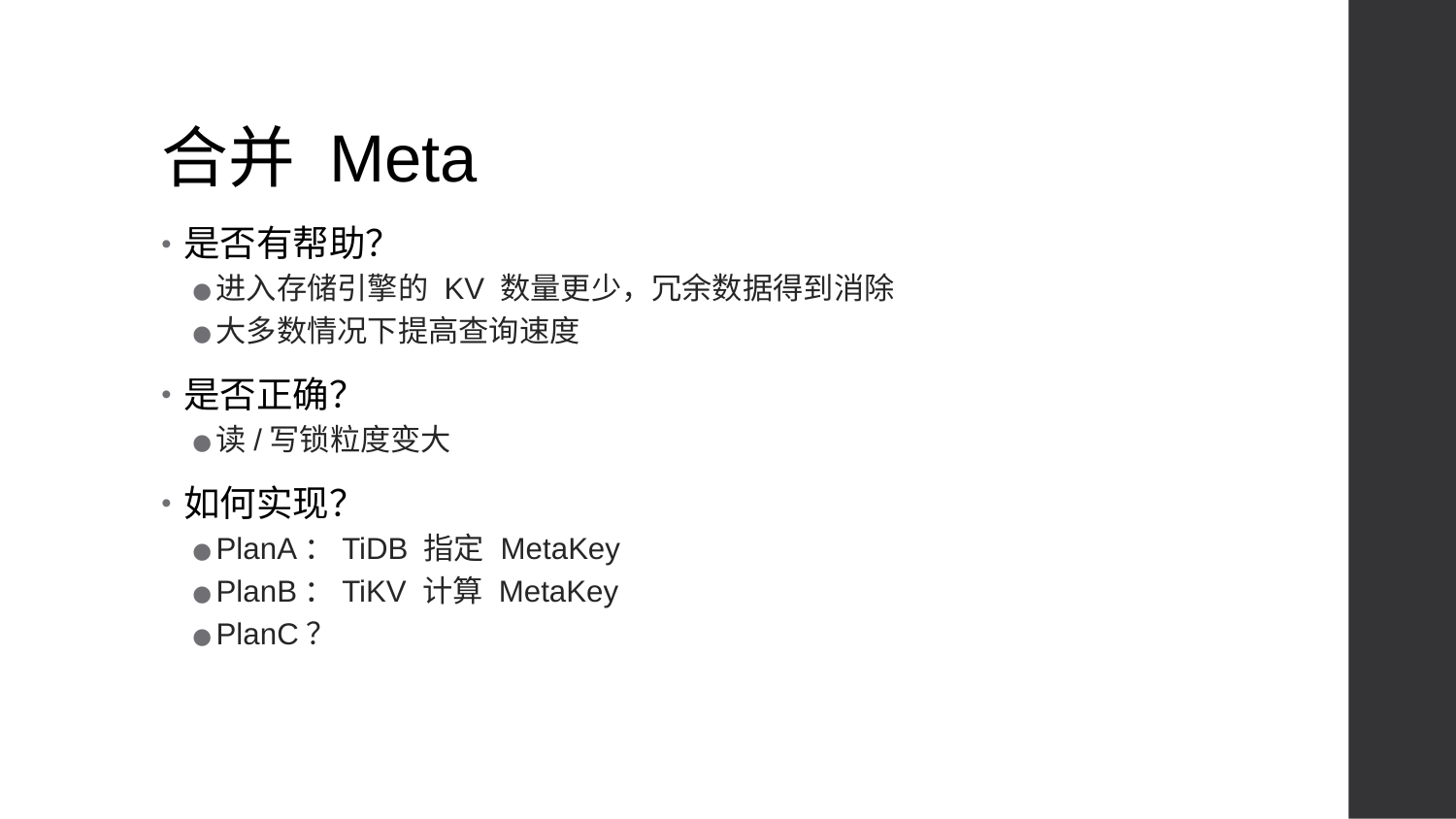

# 合并 Meta
是否有帮助？
进入存储引擎的 KV 数量更少，冗余数据得到消除
大多数情况下提高查询速度
是否正确？
读/写锁粒度变大
如何实现？
PlanA：TiDB 指定 MetaKey
PlanB：TiKV 计算 MetaKey
PlanC？